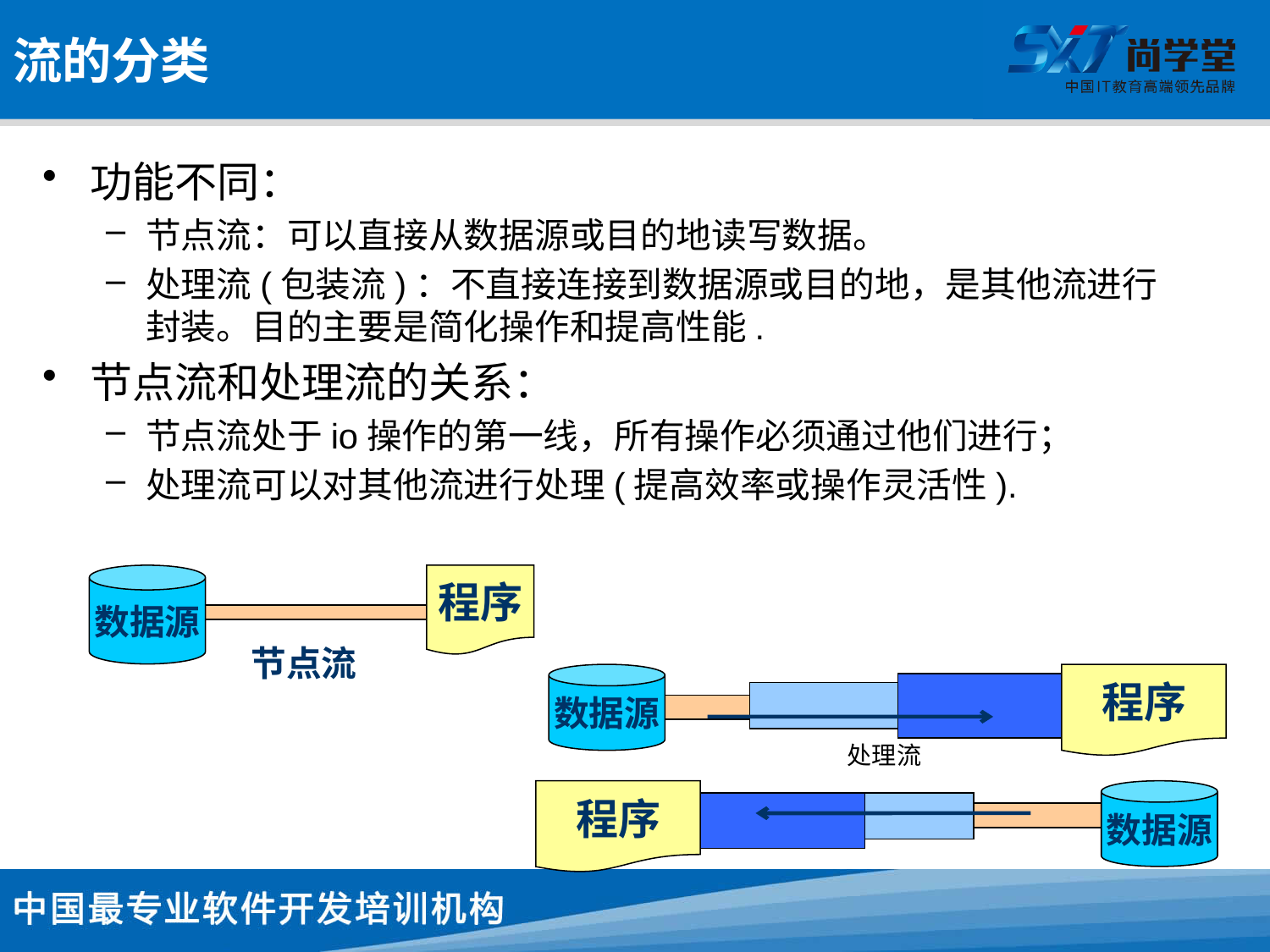

# 流的分类
功能不同：
节点流：可以直接从数据源或目的地读写数据。
处理流(包装流)：不直接连接到数据源或目的地，是其他流进行封装。目的主要是简化操作和提高性能.
节点流和处理流的关系：
节点流处于io操作的第一线，所有操作必须通过他们进行；
处理流可以对其他流进行处理(提高效率或操作灵活性).

数据源
程序

节点流
数据源
程序

处理流
程序
数据源